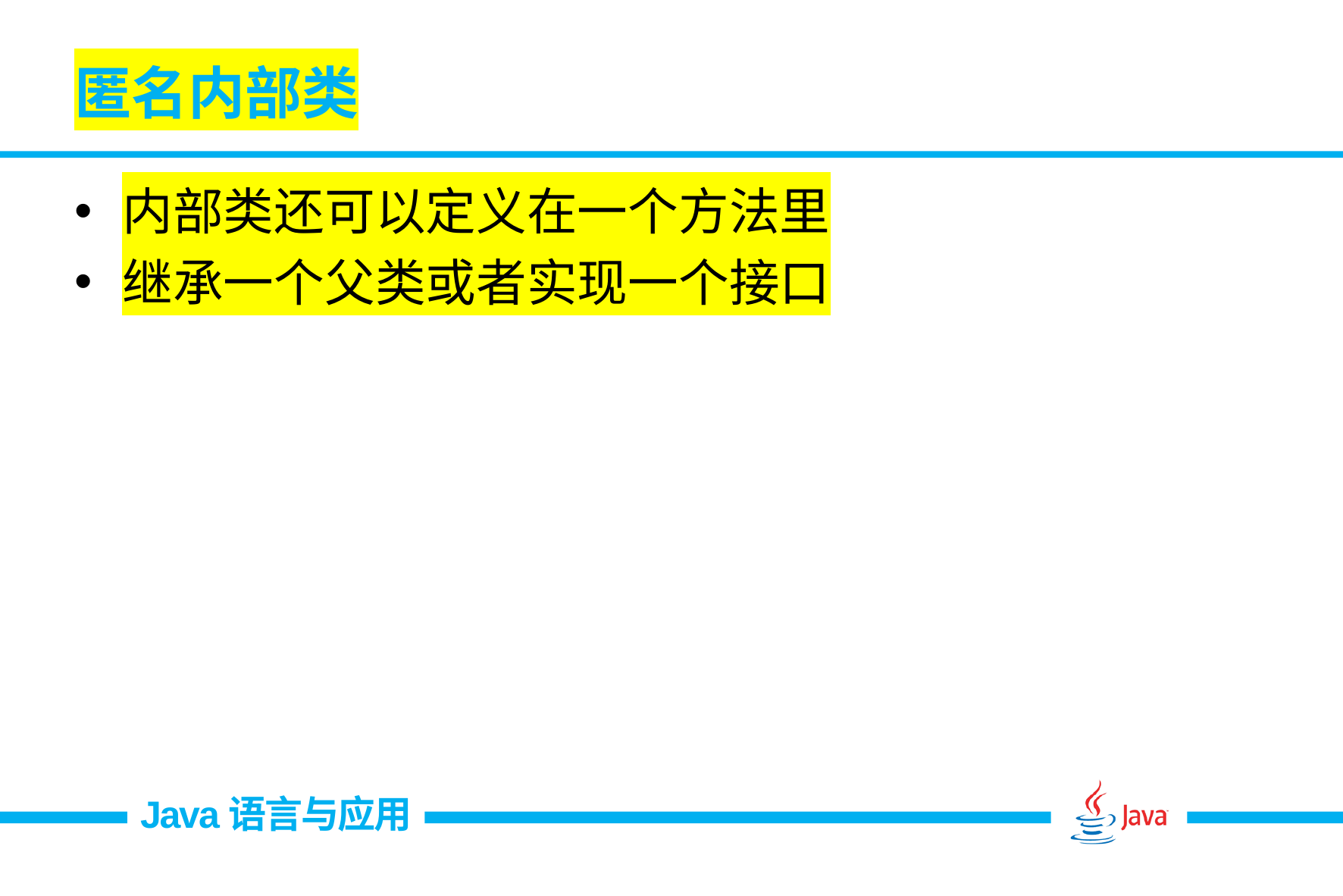

# 匿名内部类
内部类还可以定义在一个方法里
继承一个父类或者实现一个接口